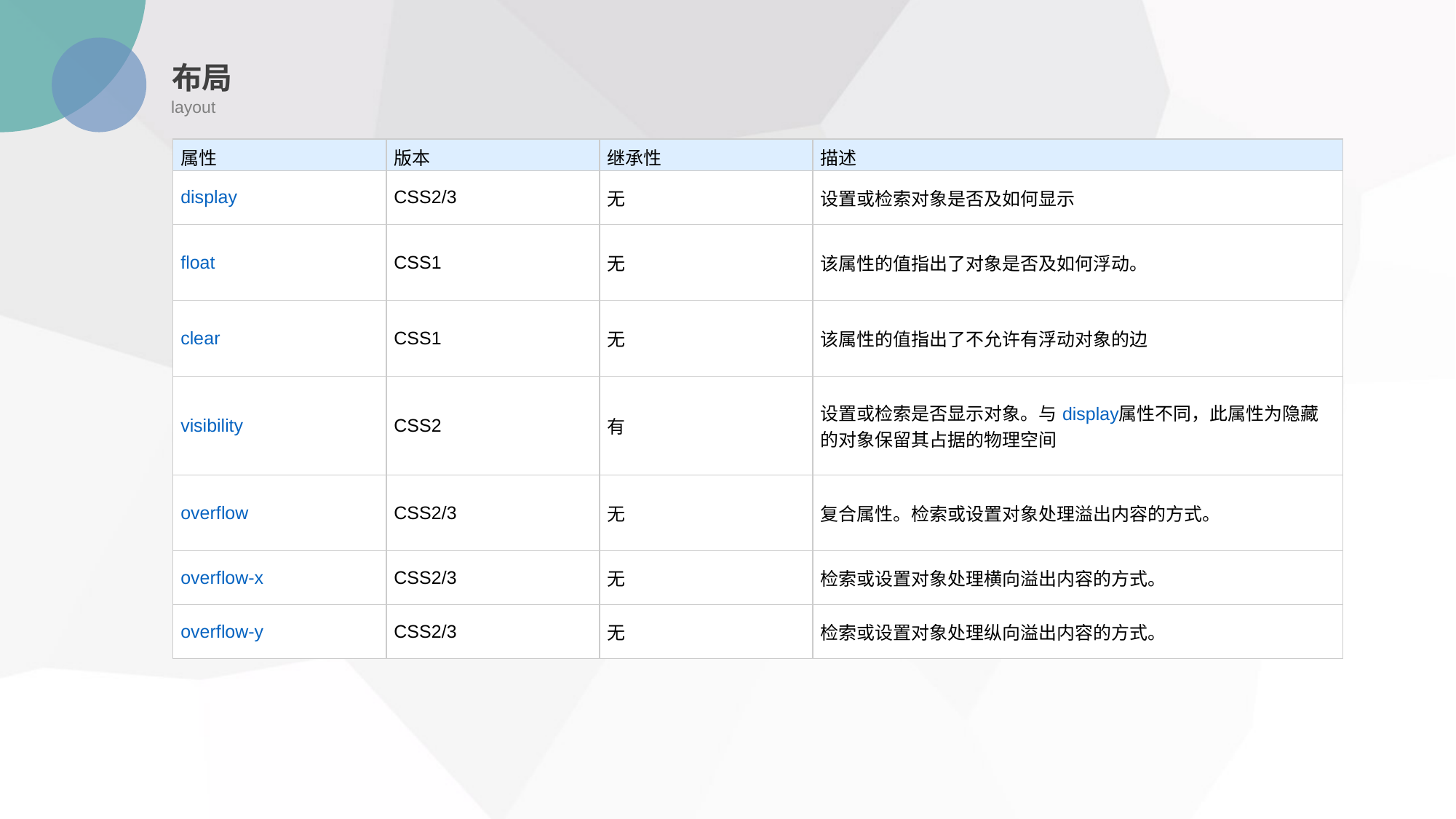

布局
layout
| 属性 | 版本 | 继承性 | 描述 |
| --- | --- | --- | --- |
| display | CSS2/3 | 无 | 设置或检索对象是否及如何显示 |
| float | CSS1 | 无 | 该属性的值指出了对象是否及如何浮动。 |
| clear | CSS1 | 无 | 该属性的值指出了不允许有浮动对象的边 |
| visibility | CSS2 | 有 | 设置或检索是否显示对象。与display属性不同，此属性为隐藏的对象保留其占据的物理空间 |
| overflow | CSS2/3 | 无 | 复合属性。检索或设置对象处理溢出内容的方式。 |
| overflow-x | CSS2/3 | 无 | 检索或设置对象处理横向溢出内容的方式。 |
| overflow-y | CSS2/3 | 无 | 检索或设置对象处理纵向溢出内容的方式。 |